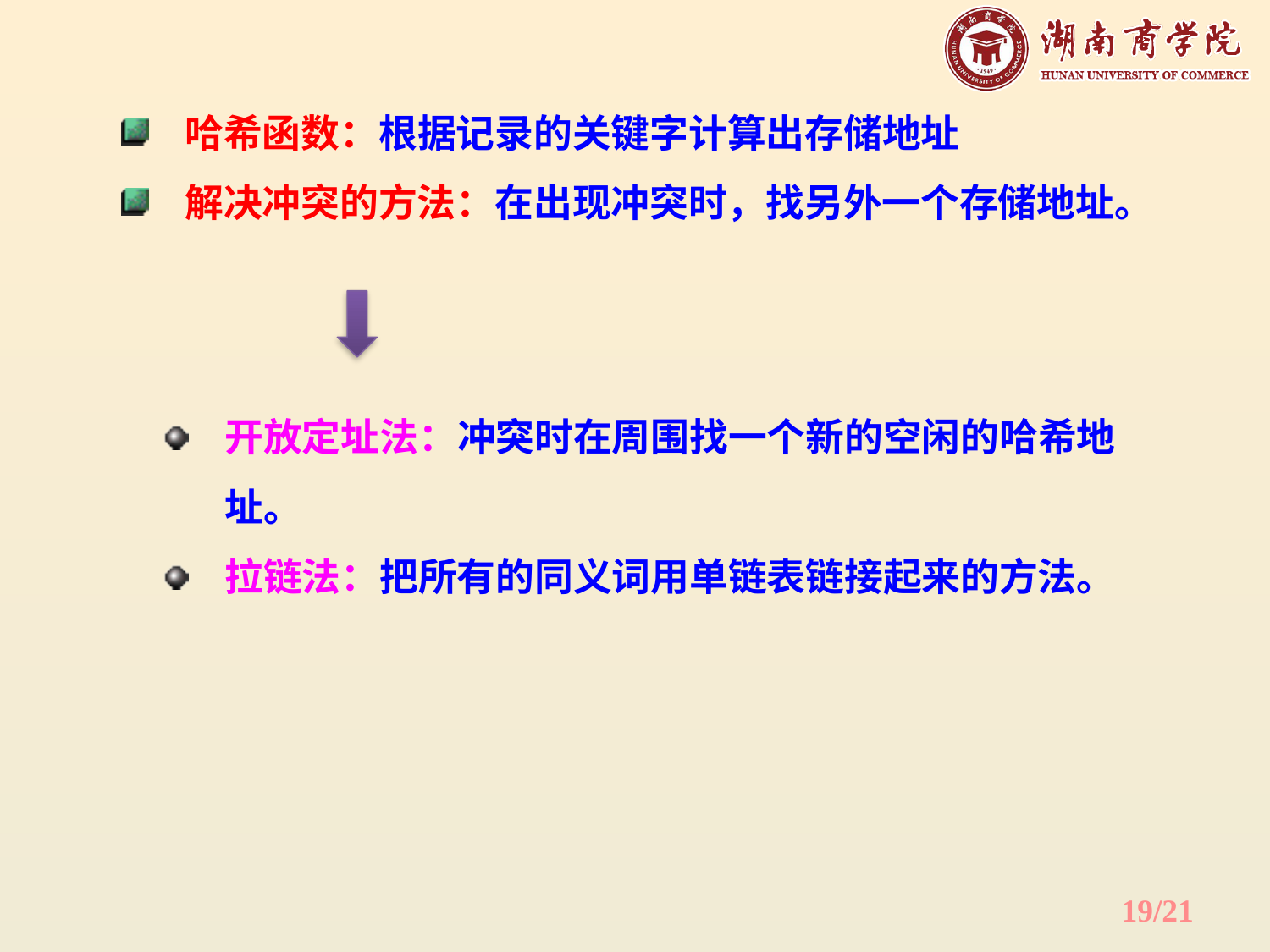

哈希函数：根据记录的关键字计算出存储地址
解决冲突的方法：在出现冲突时，找另外一个存储地址。

开放定址法：冲突时在周围找一个新的空闲的哈希地址。
拉链法：把所有的同义词用单链表链接起来的方法。
19/21